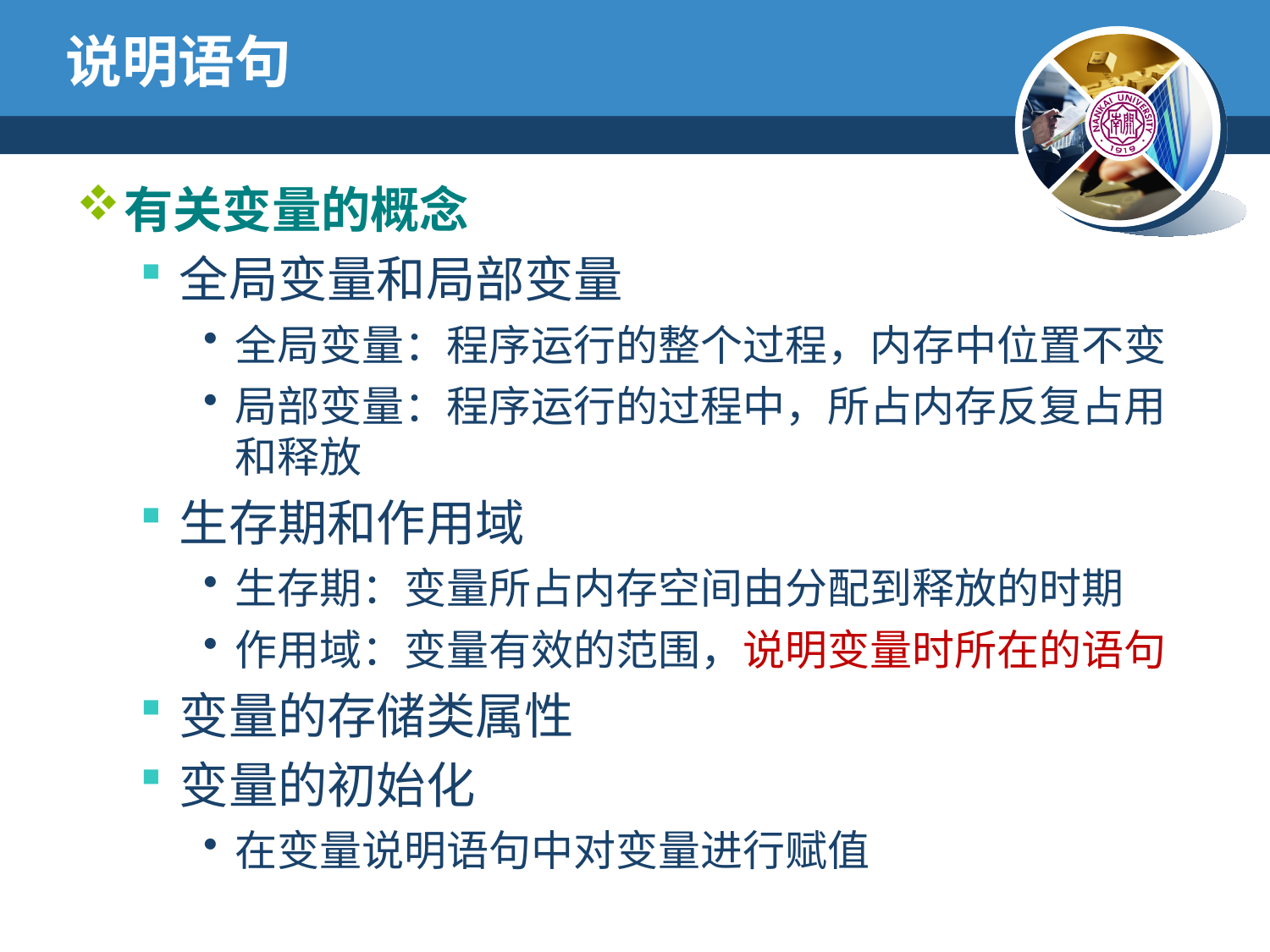

# 说明语句
有关变量的概念
全局变量和局部变量
全局变量：程序运行的整个过程，内存中位置不变
局部变量：程序运行的过程中，所占内存反复占用和释放
生存期和作用域
生存期：变量所占内存空间由分配到释放的时期
作用域：变量有效的范围，说明变量时所在的语句
变量的存储类属性
变量的初始化
在变量说明语句中对变量进行赋值